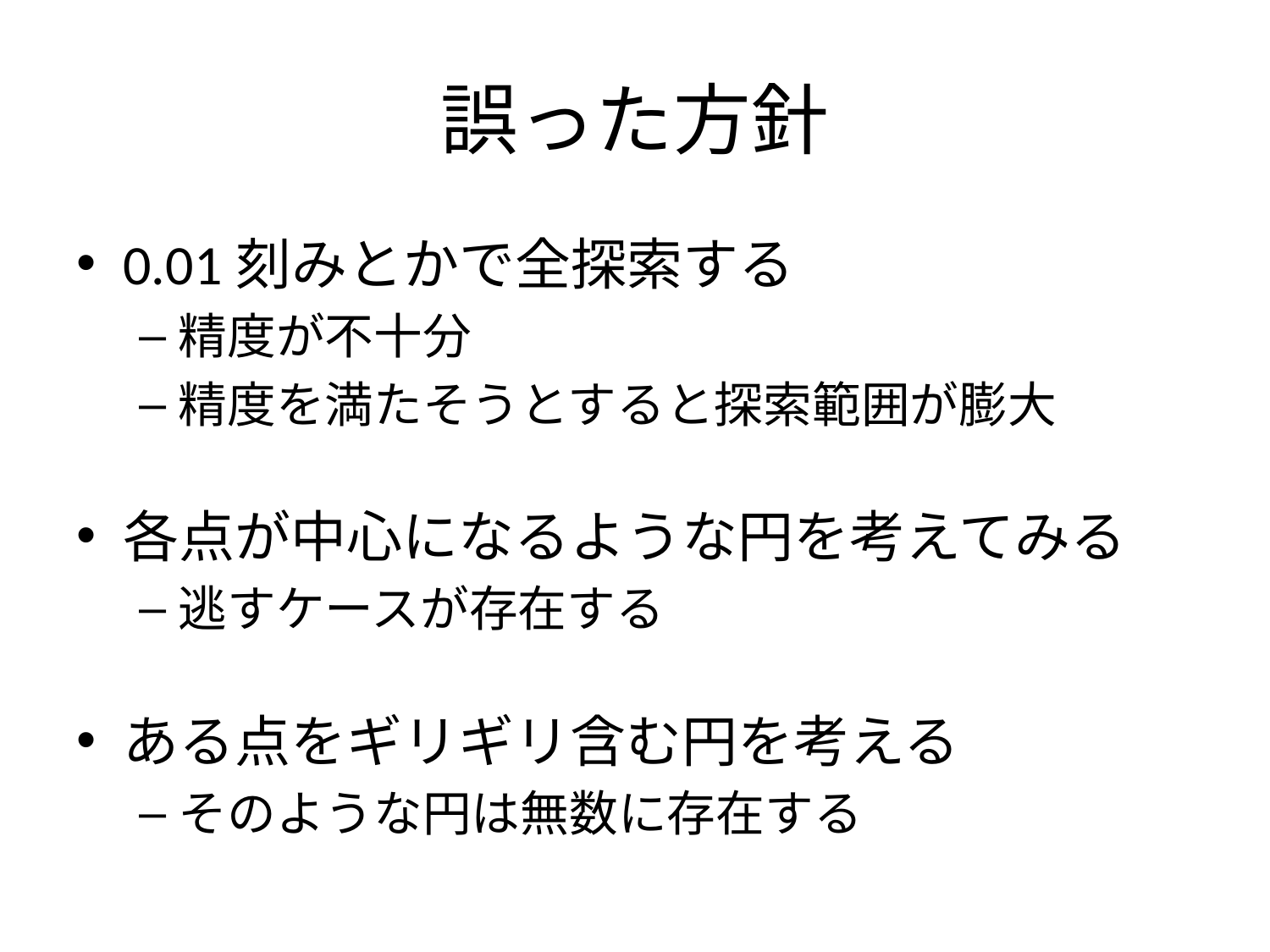

# 誤った方針
0.01刻みとかで全探索する
精度が不十分
精度を満たそうとすると探索範囲が膨大

各点が中心になるような円を考えてみる
逃すケースが存在する

ある点をギリギリ含む円を考える
そのような円は無数に存在する